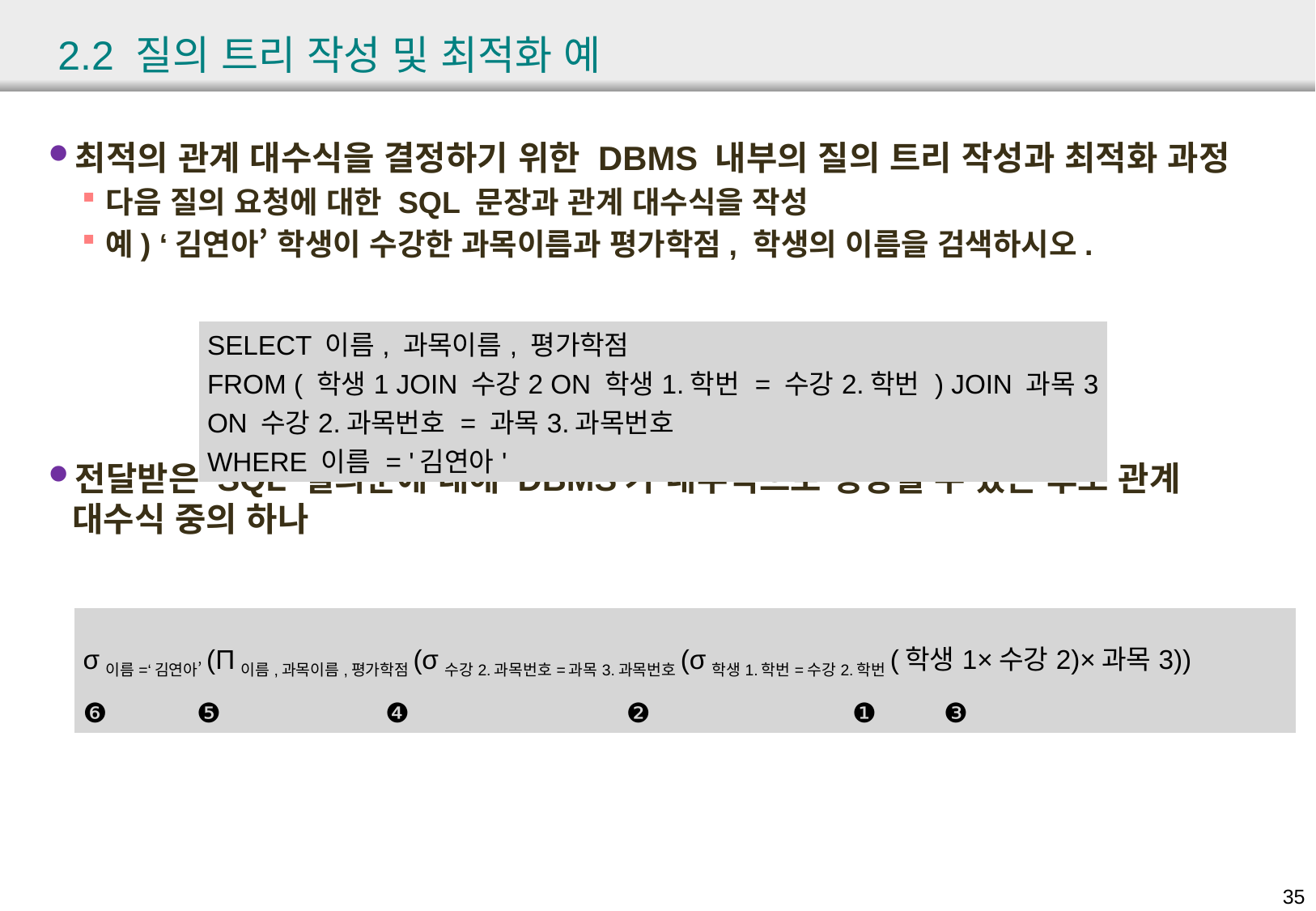

# 2.2 질의 트리 작성 및 최적화 예
최적의 관계 대수식을 결정하기 위한 DBMS 내부의 질의 트리 작성과 최적화 과정
다음 질의 요청에 대한 SQL 문장과 관계 대수식을 작성
예) ‘김연아’ 학생이 수강한 과목이름과 평가학점, 학생의 이름을 검색하시오.

전달받은 SQL 질의문에 대해 DBMS가 내부적으로 생성될 수 있는 후보 관계 대수식 중의 하나

| SELECT 이름, 과목이름, 평가학점 FROM ( 학생1 JOIN 수강2 ON 학생1.학번 = 수강2.학번 ) JOIN 과목3 ON 수강2.과목번호 = 과목3.과목번호 WHERE 이름 = '김연아' |
| --- |
| σ이름=‘김연아’(Π이름,과목이름,평가학점(σ수강2.과목번호=과목3.과목번호(σ학생1.학번=수강2.학번(학생1×수강2)×과목3)) ❻ ❺ ❹ ❷ ❶ ❸ |
| --- |